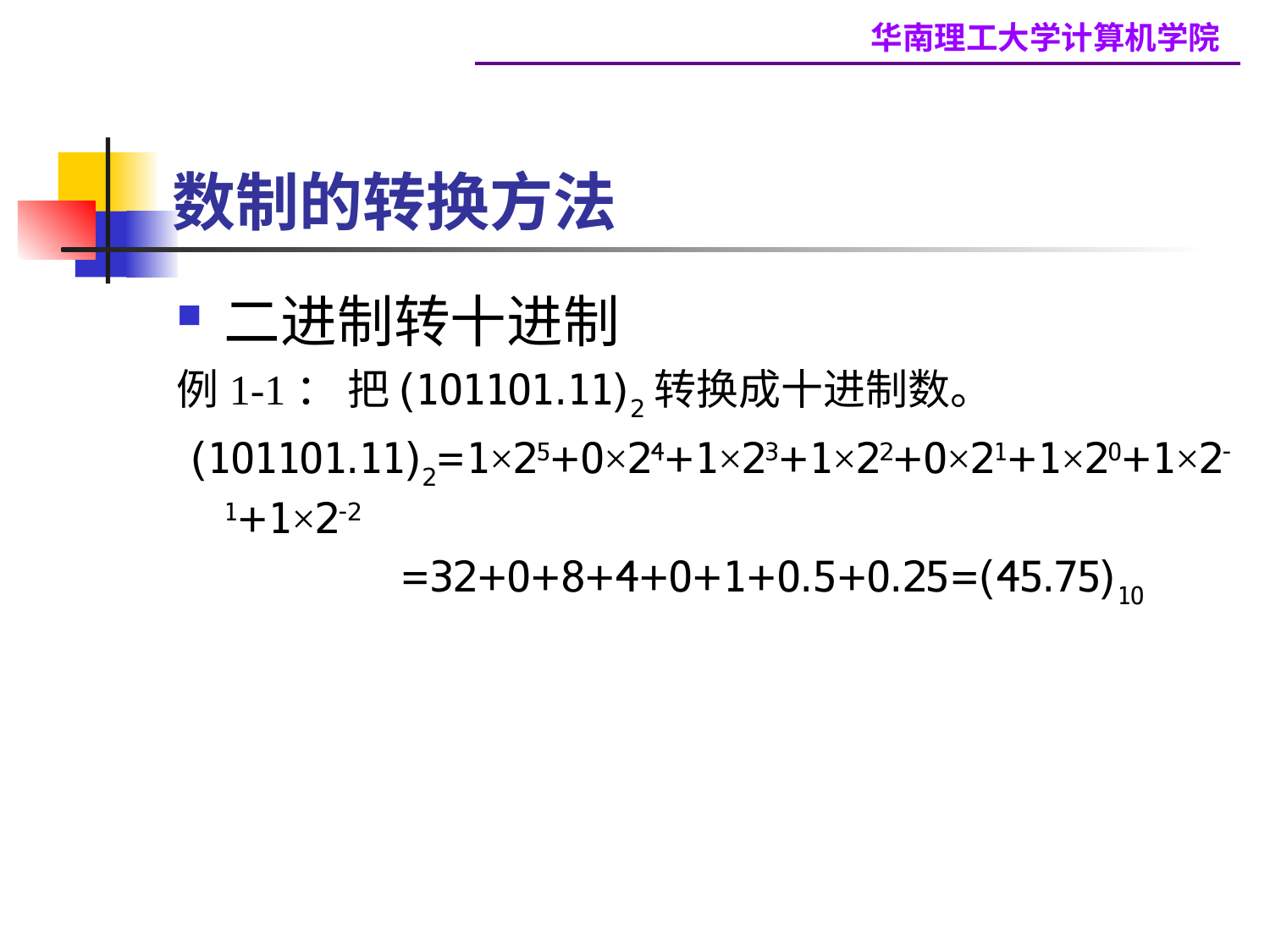

# 数制的转换方法
二进制转十进制
例1-1： 把(101101.11)2转换成十进制数。
 (101101.11)2=1×25+0×24+1×23+1×22+0×21+1×20+1×2-1+1×2-2
                 =32+0+8+4+0+1+0.5+0.25=(45.75)10